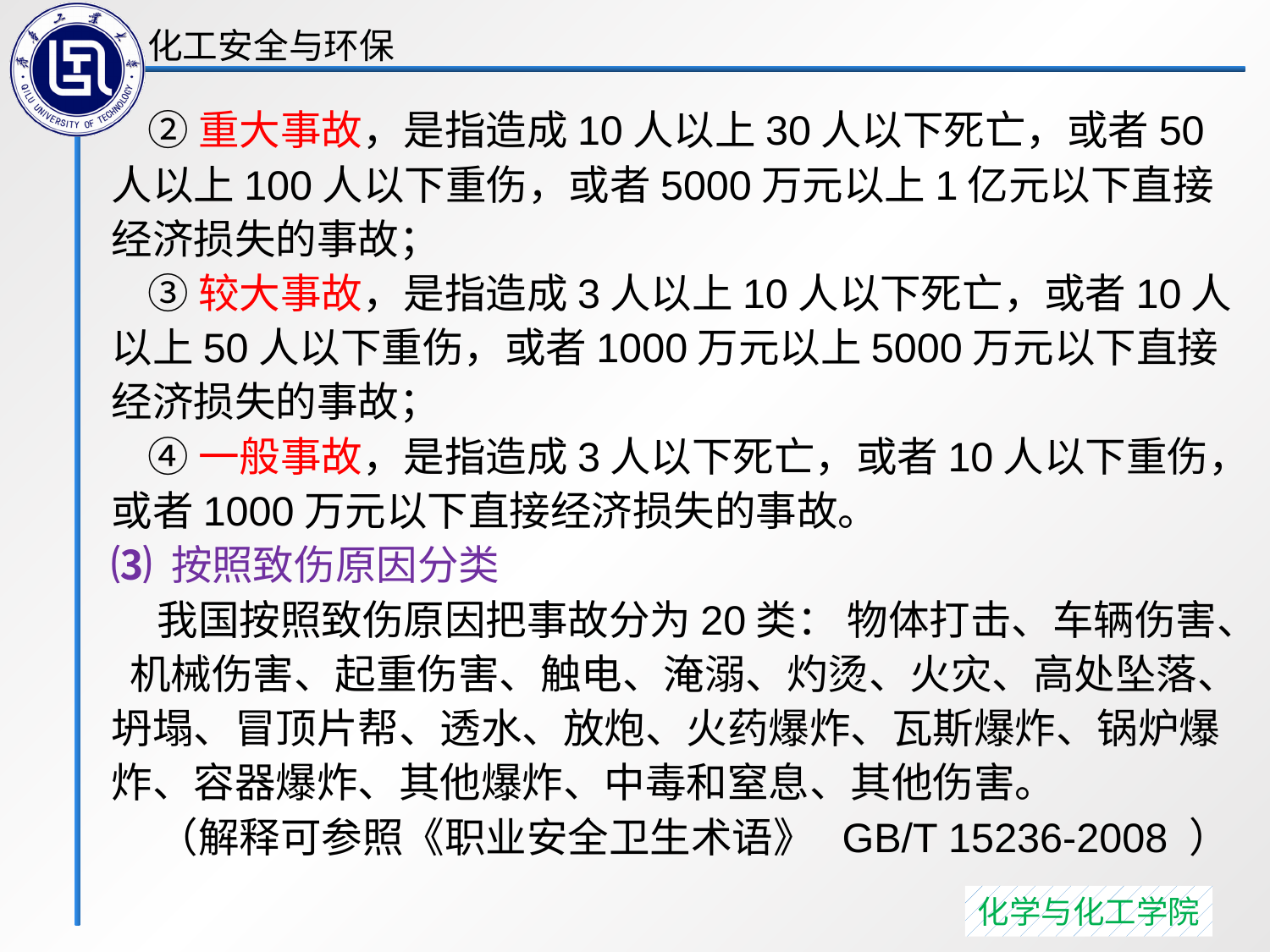

②重大事故，是指造成10人以上30人以下死亡，或者50人以上100人以下重伤，或者5000万元以上1亿元以下直接经济损失的事故；
    ③较大事故，是指造成3人以上10人以下死亡，或者10人以上50人以下重伤，或者1000万元以上5000万元以下直接经济损失的事故；
    ④一般事故，是指造成3人以下死亡，或者10人以下重伤，或者1000万元以下直接经济损失的事故。
⑶ 按照致伤原因分类
    我国按照致伤原因把事故分为20类： 物体打击、车辆伤害、  机械伤害、起重伤害、触电、淹溺、灼烫、火灾、高处坠落、坍塌、冒顶片帮、透水、放炮、火药爆炸、瓦斯爆炸、锅炉爆炸、容器爆炸、其他爆炸、中毒和窒息、其他伤害。
    （解释可参照《职业安全卫生术语》  GB/T 15236-2008 ）